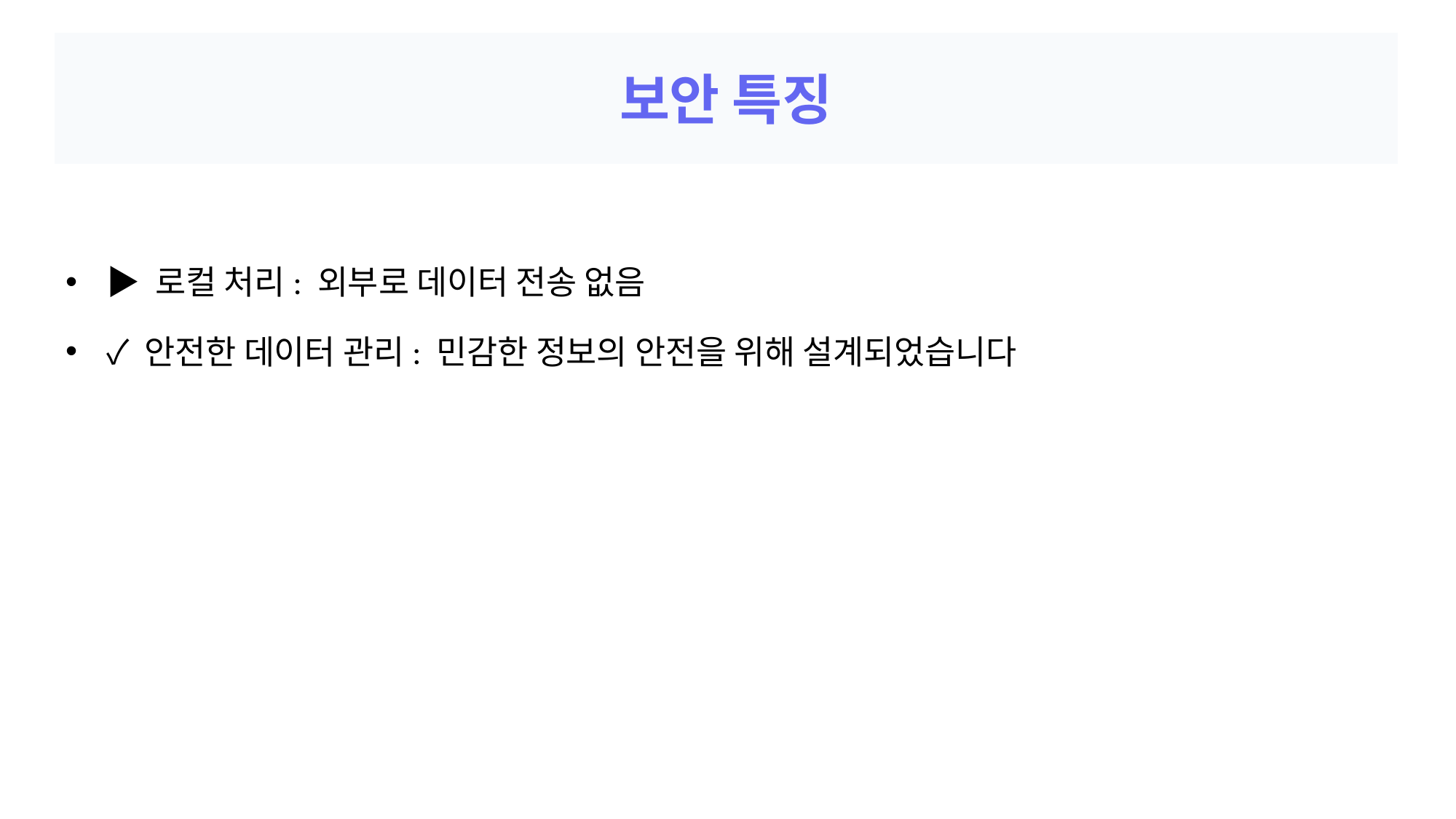

# 보안 특징

▶ 로컬 처리: 외부로 데이터 전송 없음
✓ 안전한 데이터 관리: 민감한 정보의 안전을 위해 설계되었습니다